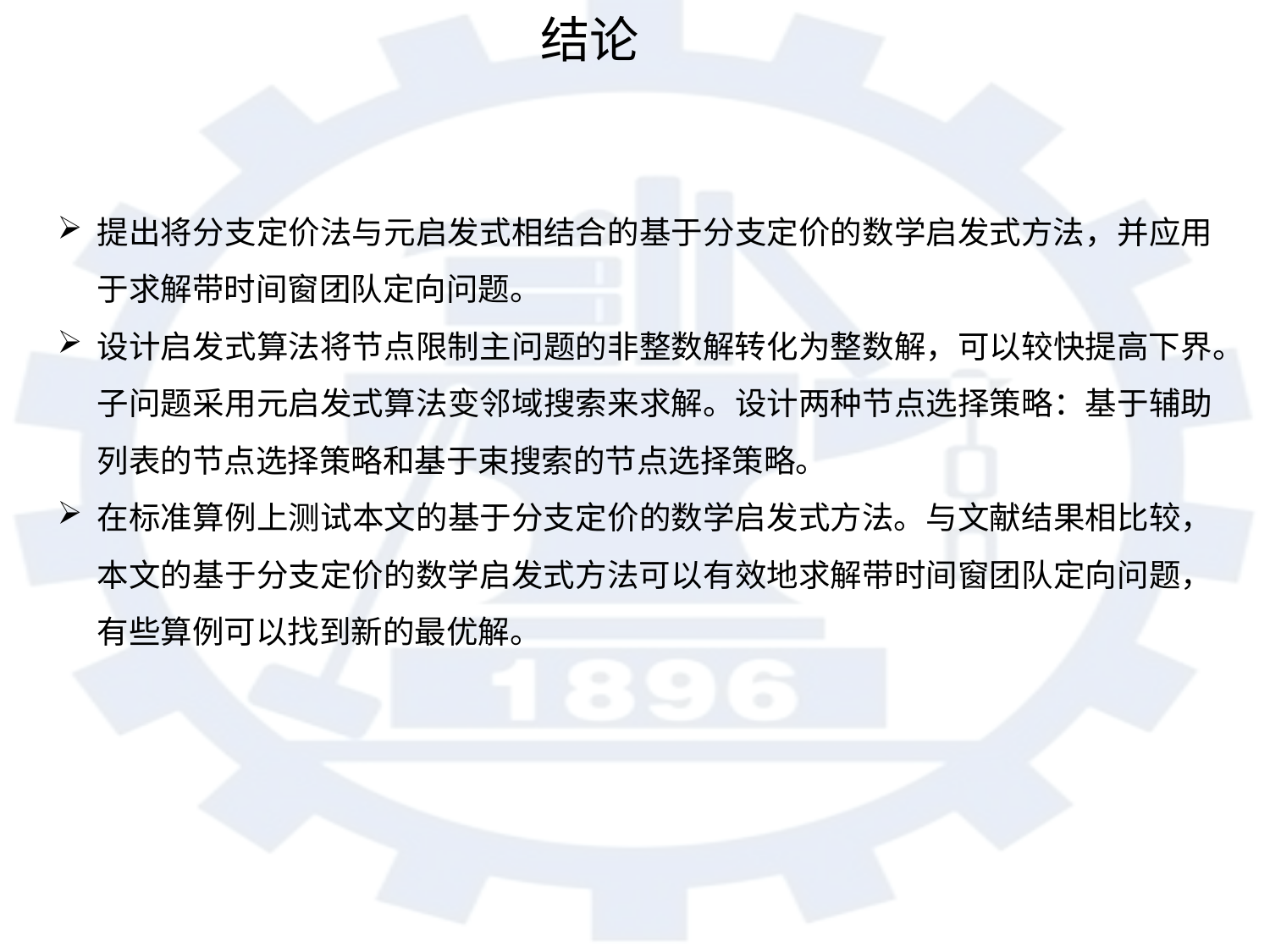

结论
提出将分支定价法与元启发式相结合的基于分支定价的数学启发式方法，并应用于求解带时间窗团队定向问题。
设计启发式算法将节点限制主问题的非整数解转化为整数解，可以较快提高下界。子问题采用元启发式算法变邻域搜索来求解。设计两种节点选择策略：基于辅助列表的节点选择策略和基于束搜索的节点选择策略。
在标准算例上测试本文的基于分支定价的数学启发式方法。与文献结果相比较，本文的基于分支定价的数学启发式方法可以有效地求解带时间窗团队定向问题，有些算例可以找到新的最优解。